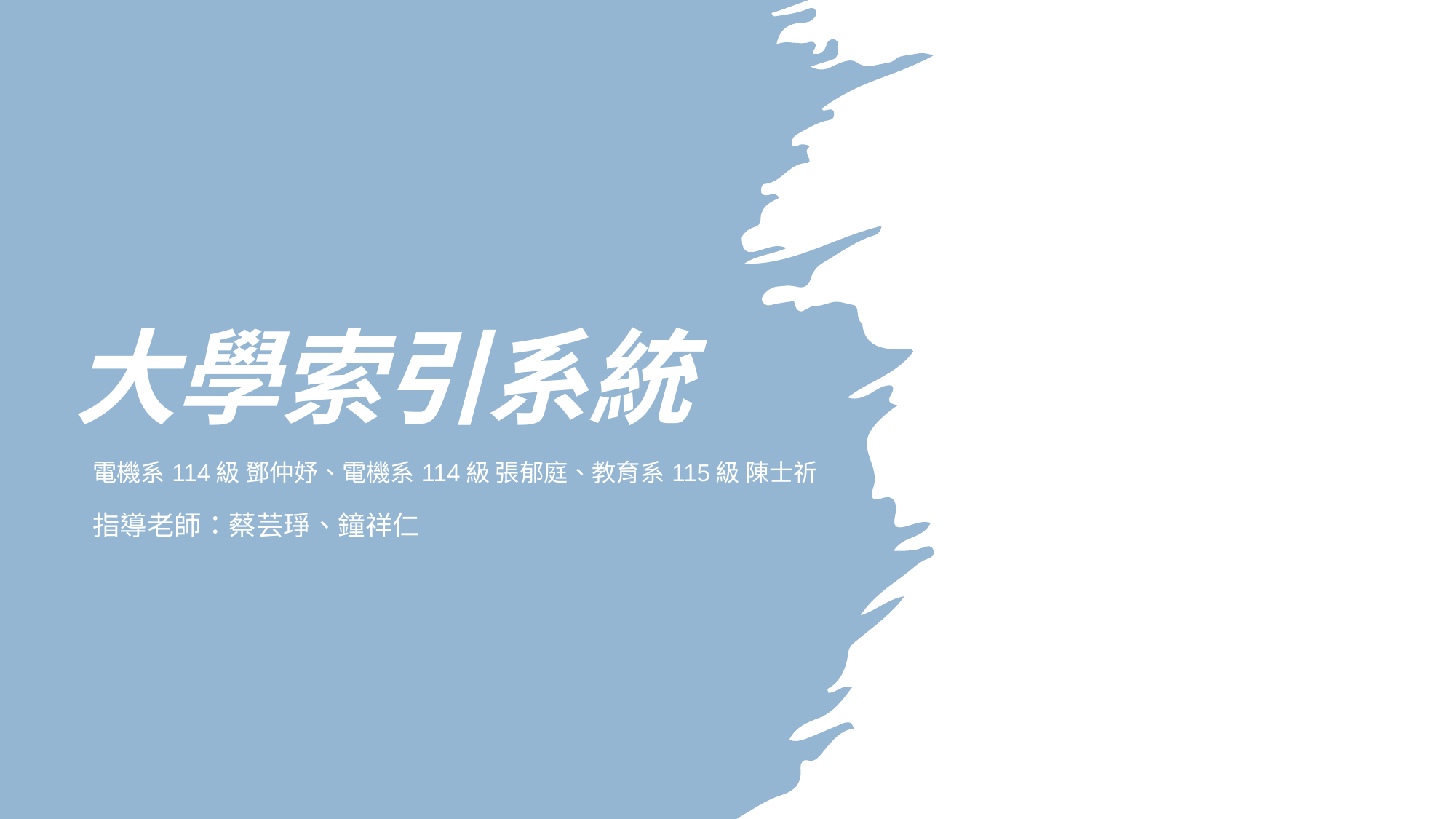

# 大學索引系統
電機系114級 鄧仲妤、電機系114級 張郁庭、教育系115級 陳士祈
指導老師：蔡芸琤、鐘祥仁